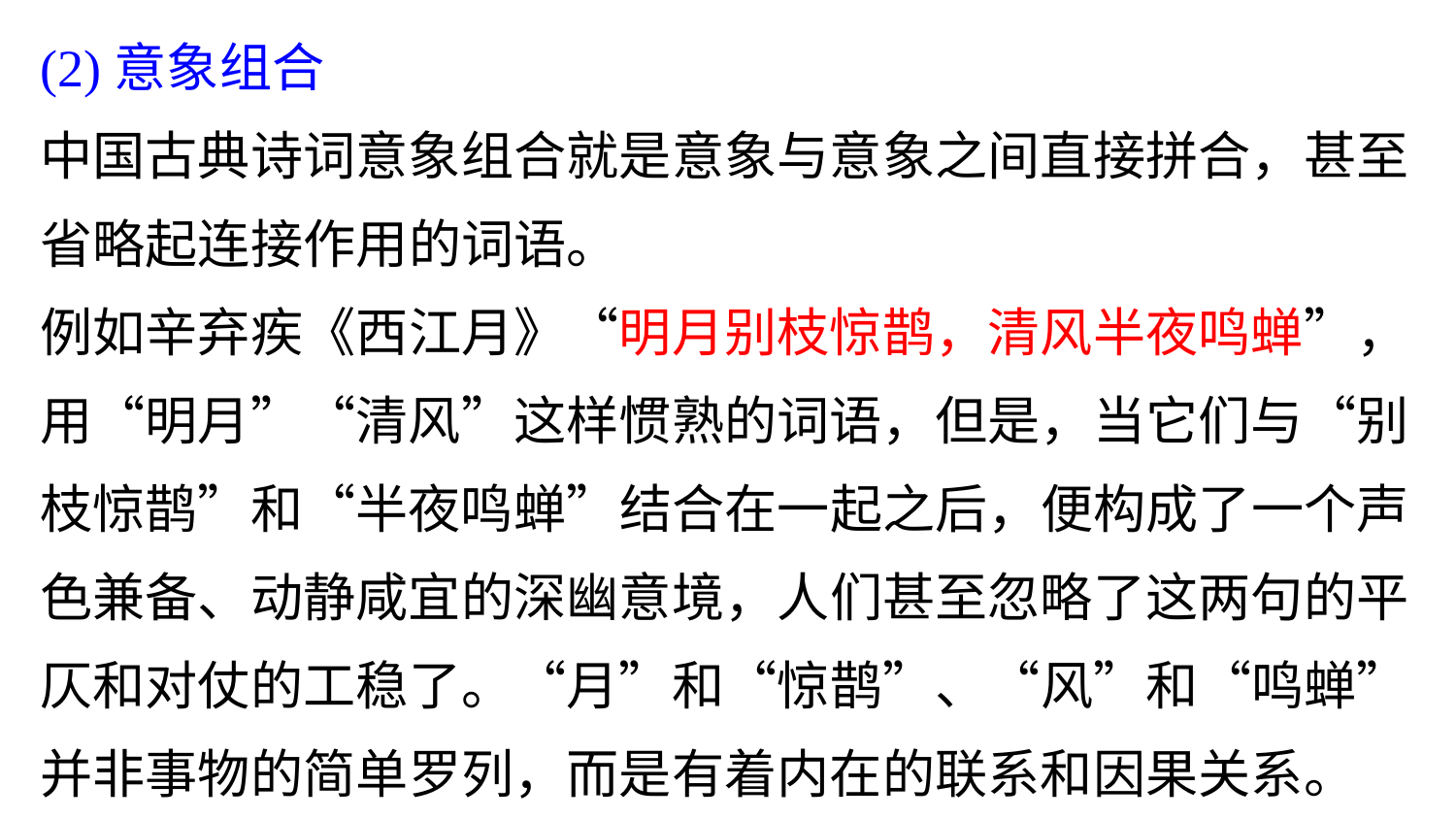

(2)意象组合
中国古典诗词意象组合就是意象与意象之间直接拼合，甚至省略起连接作用的词语。
例如辛弃疾《西江月》“明月别枝惊鹊，清风半夜鸣蝉”，用“明月”“清风”这样惯熟的词语，但是，当它们与“别枝惊鹊”和“半夜鸣蝉”结合在一起之后，便构成了一个声色兼备、动静咸宜的深幽意境，人们甚至忽略了这两句的平仄和对仗的工稳了。“月”和“惊鹊”、“风”和“鸣蝉”并非事物的简单罗列，而是有着内在的联系和因果关系。